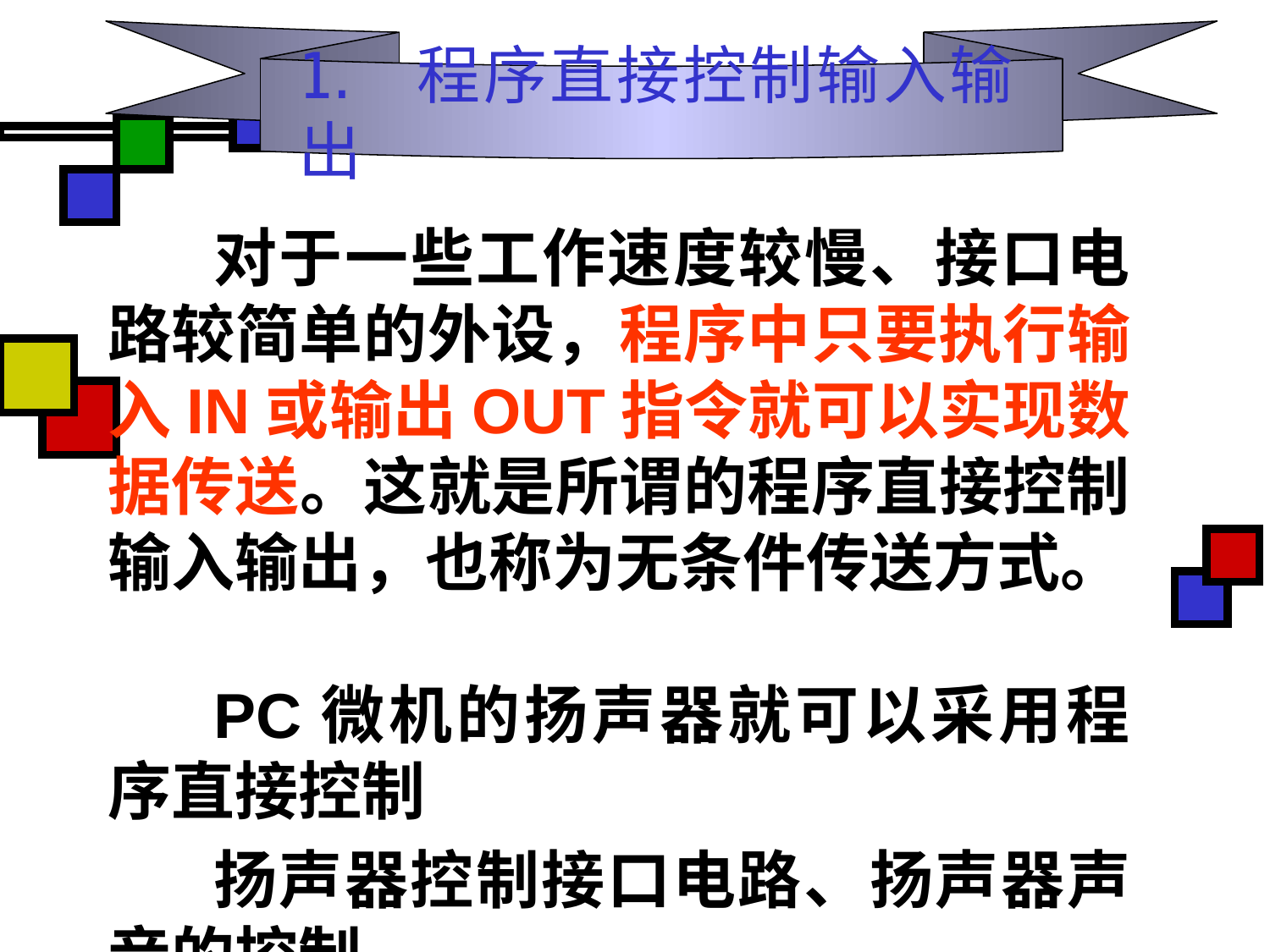

# 1.  程序直接控制输入输出
对于一些工作速度较慢、接口电路较简单的外设，程序中只要执行输入IN或输出OUT指令就可以实现数据传送。这就是所谓的程序直接控制输入输出，也称为无条件传送方式。
PC微机的扬声器就可以采用程序直接控制
扬声器控制接口电路、扬声器声音的控制